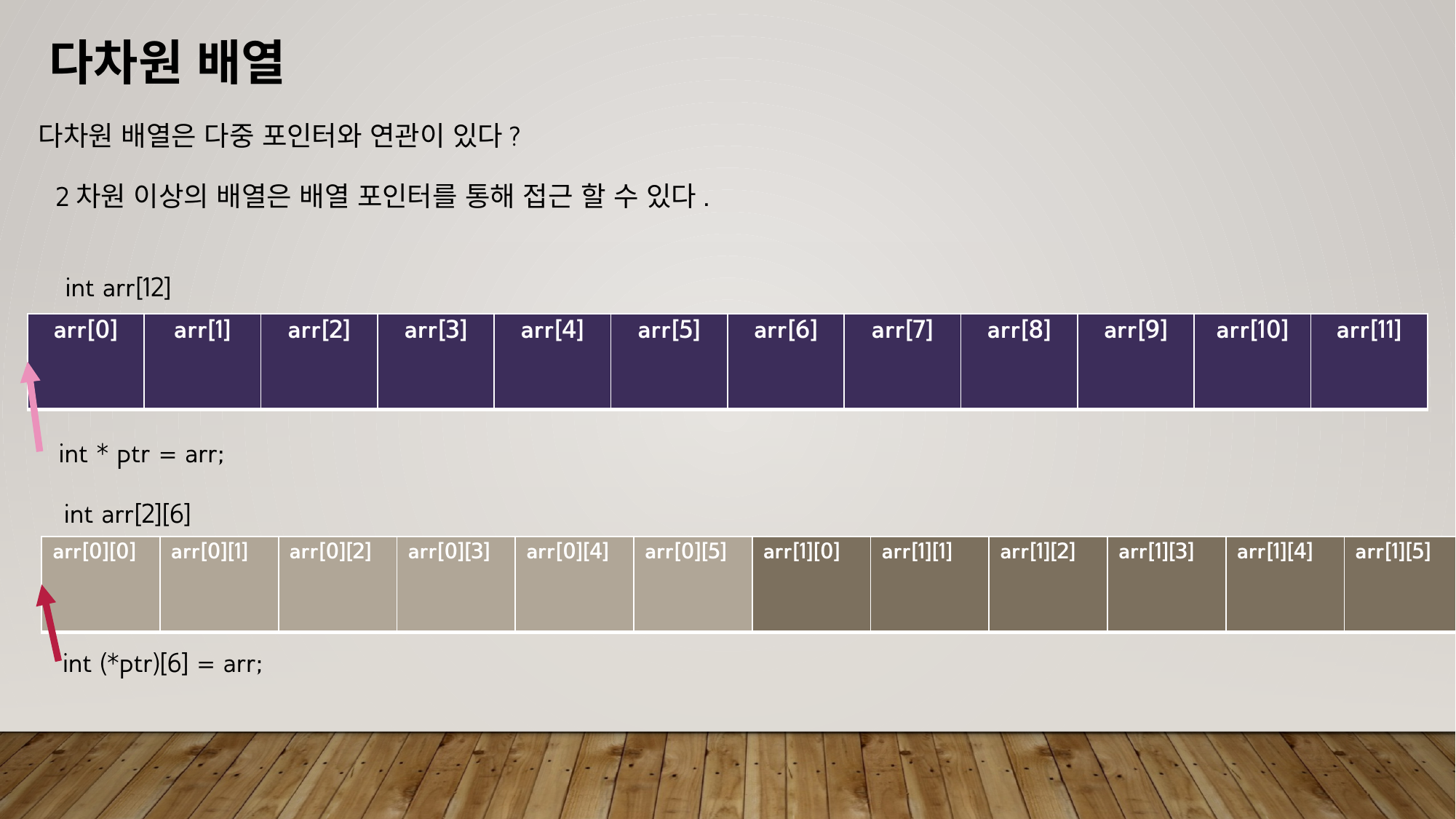

다차원 배열
다차원 배열은 다중 포인터와 연관이 있다?
2차원 이상의 배열은 배열 포인터를 통해 접근 할 수 있다.
 int arr[12]
| arr[0] | arr[1] | arr[2] | arr[3] | arr[4] | arr[5] | arr[6] | arr[7] | arr[8] | arr[9] | arr[10] | arr[11] |
| --- | --- | --- | --- | --- | --- | --- | --- | --- | --- | --- | --- |
 int * ptr = arr;
 int arr[2][6]
| arr[0][0] | arr[0][1] | arr[0][2] | arr[0][3] | arr[0][4] | arr[0][5] | arr[1][0] | arr[1][1] | arr[1][2] | arr[1][3] | arr[1][4] | arr[1][5] |
| --- | --- | --- | --- | --- | --- | --- | --- | --- | --- | --- | --- |
 int (*ptr)[6] = arr;